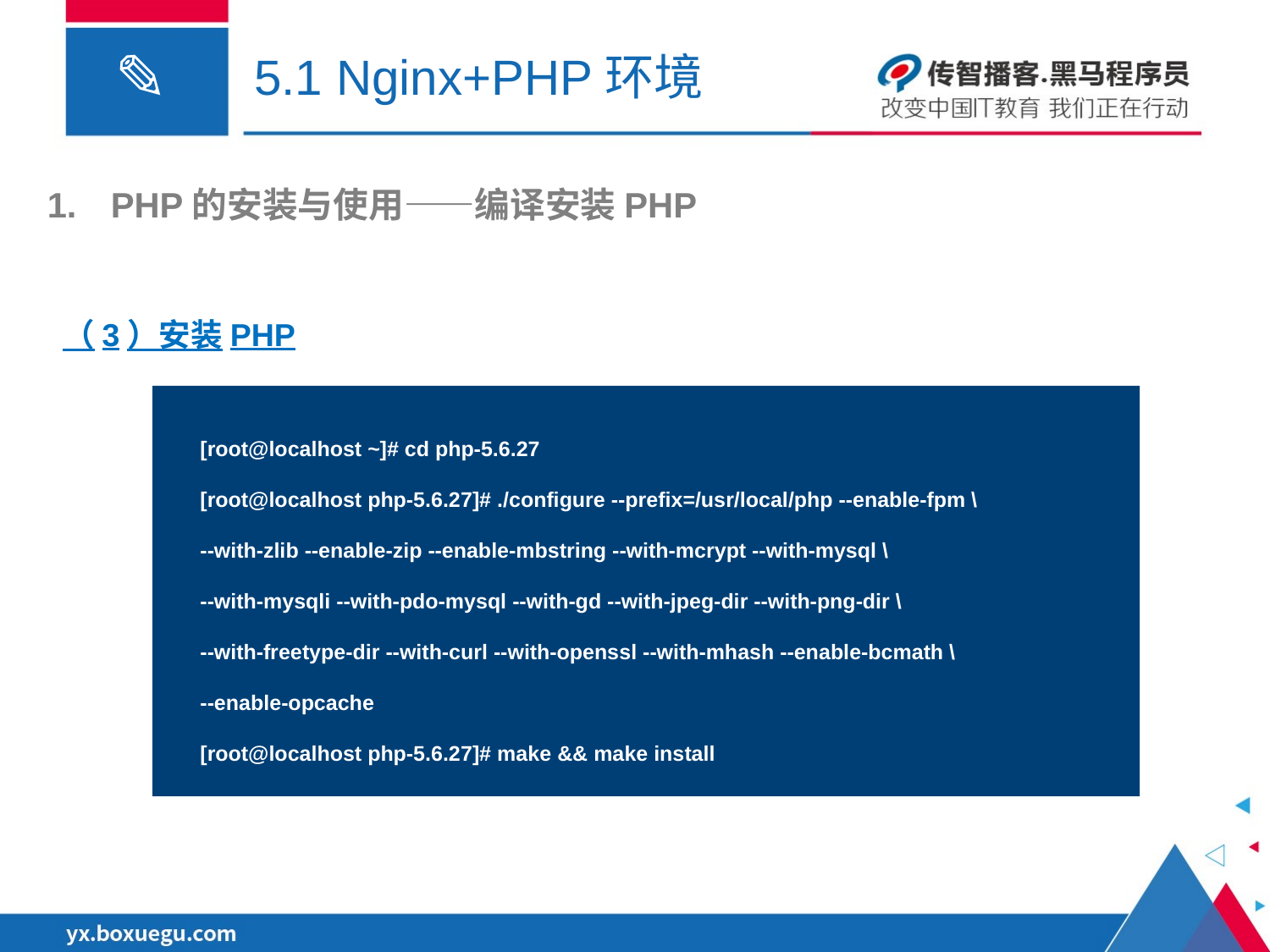

# 5.1 Nginx+PHP环境
PHP的安装与使用——编译安装PHP
（3）安装PHP

[root@localhost ~]# cd php-5.6.27
[root@localhost php-5.6.27]# ./configure --prefix=/usr/local/php --enable-fpm \
--with-zlib --enable-zip --enable-mbstring --with-mcrypt --with-mysql \
--with-mysqli --with-pdo-mysql --with-gd --with-jpeg-dir --with-png-dir \
--with-freetype-dir --with-curl --with-openssl --with-mhash --enable-bcmath \
--enable-opcache
[root@localhost php-5.6.27]# make && make install